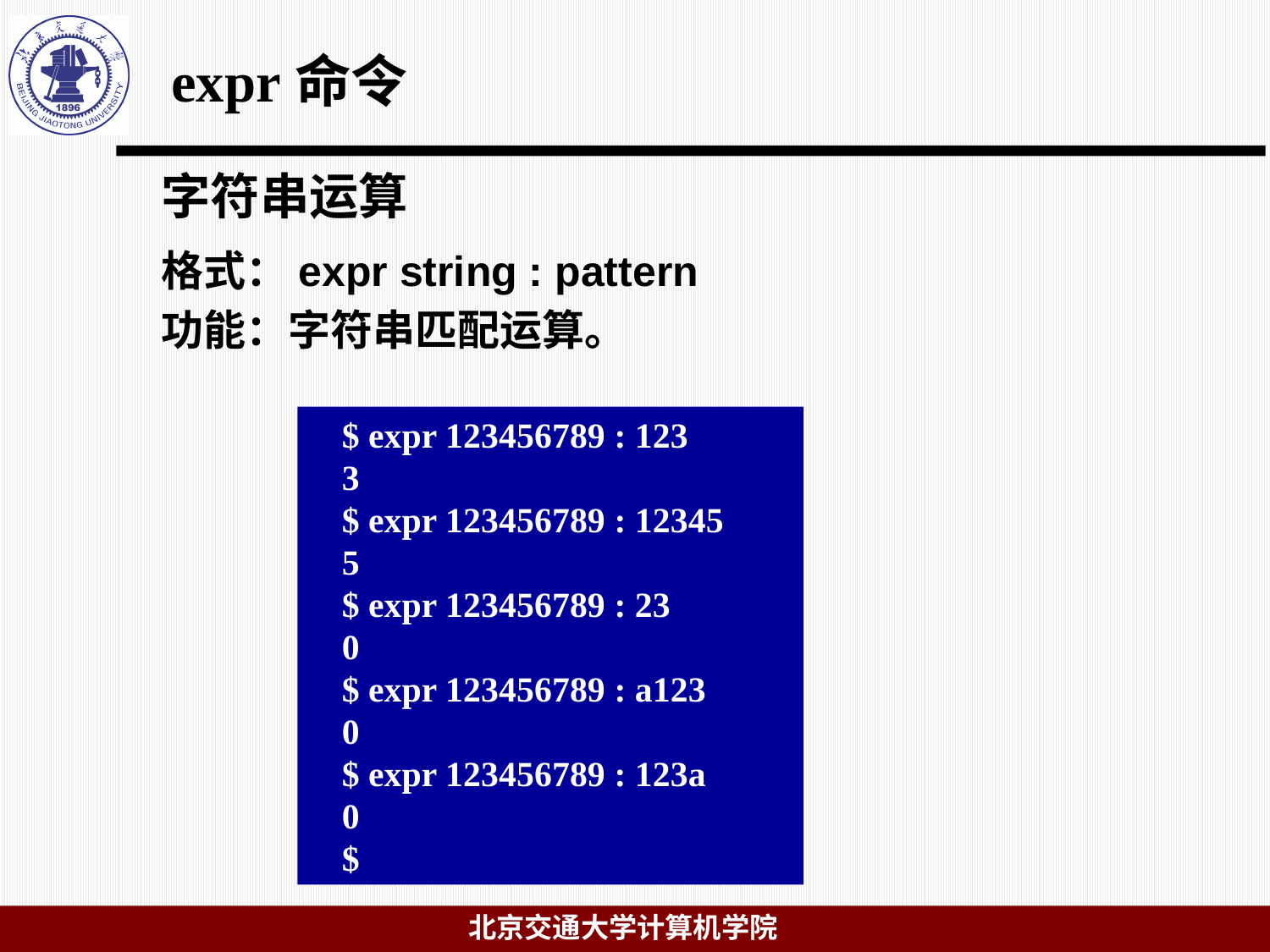

expr命令
# 字符串运算
格式：expr string : pattern
功能：字符串匹配运算。
$ expr 123456789 : 123
3
$ expr 123456789 : 12345
5
$ expr 123456789 : 23
0
$ expr 123456789 : a123
0
$ expr 123456789 : 123a
0
$